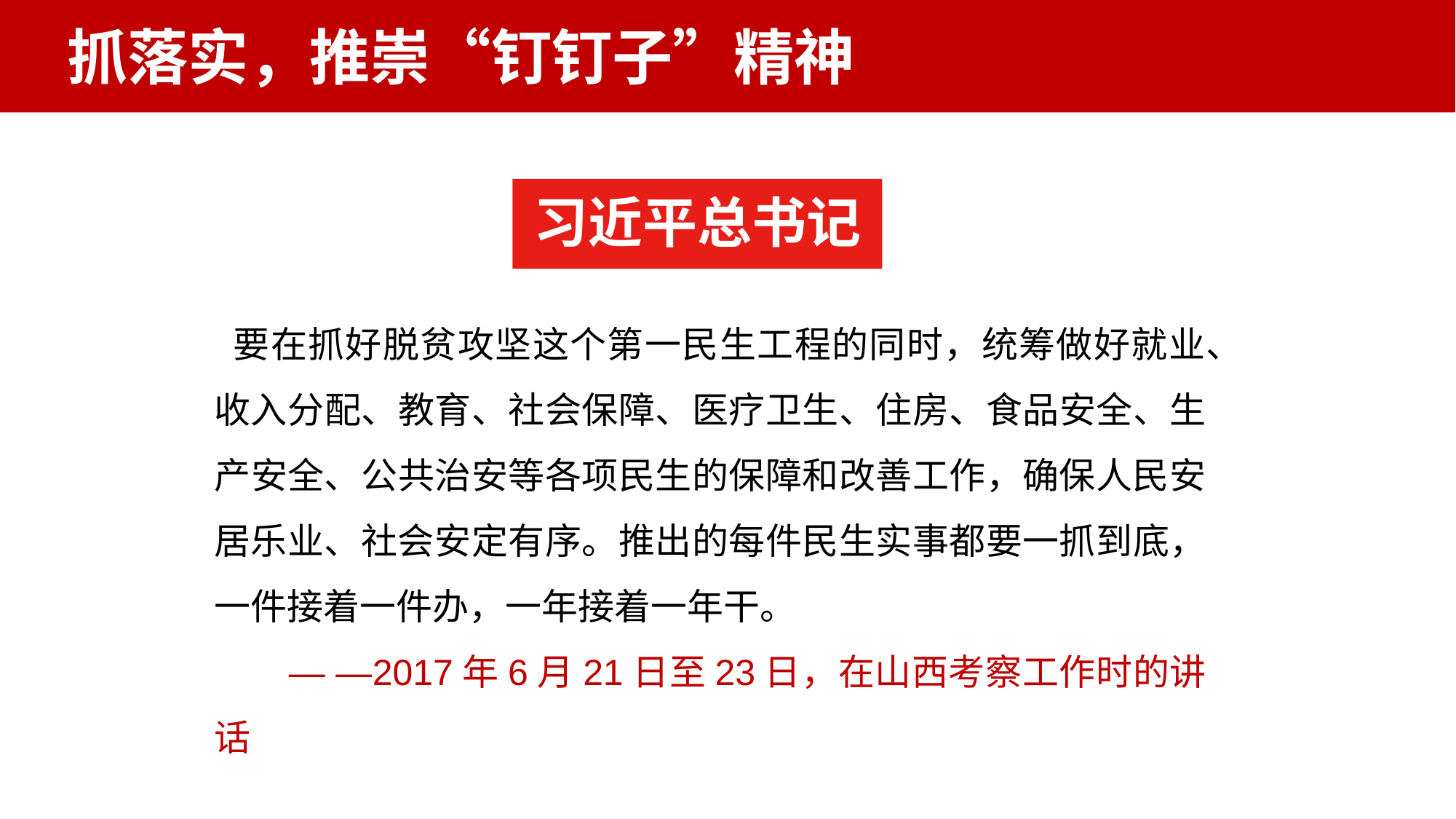

抓落实，推崇“钉钉子”精神

习近平总书记
 要在抓好脱贫攻坚这个第一民生工程的同时，统筹做好就业、收入分配、教育、社会保障、医疗卫生、住房、食品安全、生产安全、公共治安等各项民生的保障和改善工作，确保人民安居乐业、社会安定有序。推出的每件民生实事都要一抓到底，一件接着一件办，一年接着一年干。
       — —2017年6月21日至23日，在山西考察工作时的讲话